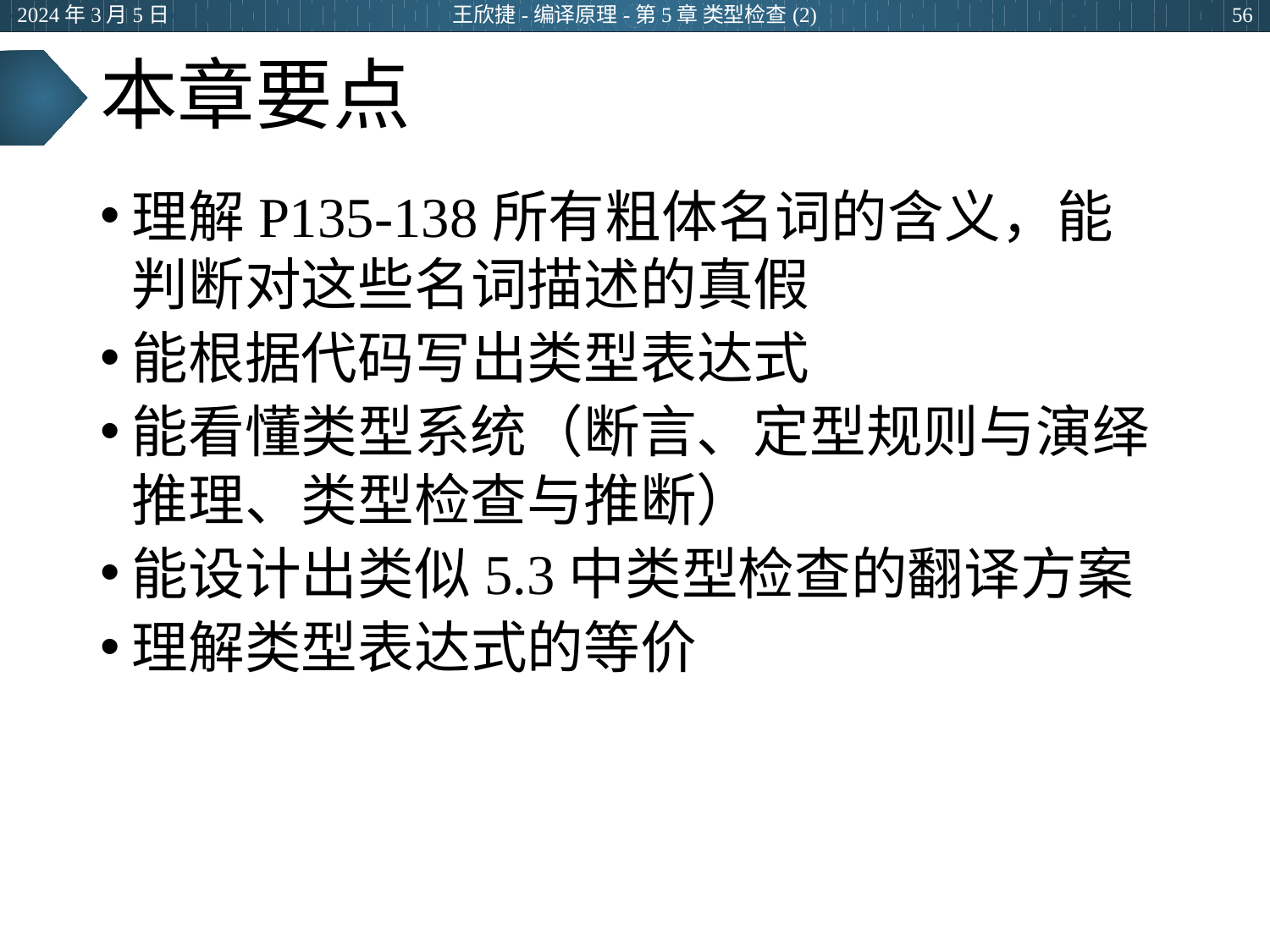

2024年3月5日
王欣捷-编译原理-第5章 类型检查(2)
56
# 本章要点
理解P135-138所有粗体名词的含义，能判断对这些名词描述的真假
能根据代码写出类型表达式
能看懂类型系统（断言、定型规则与演绎推理、类型检查与推断）
能设计出类似5.3中类型检查的翻译方案
理解类型表达式的等价